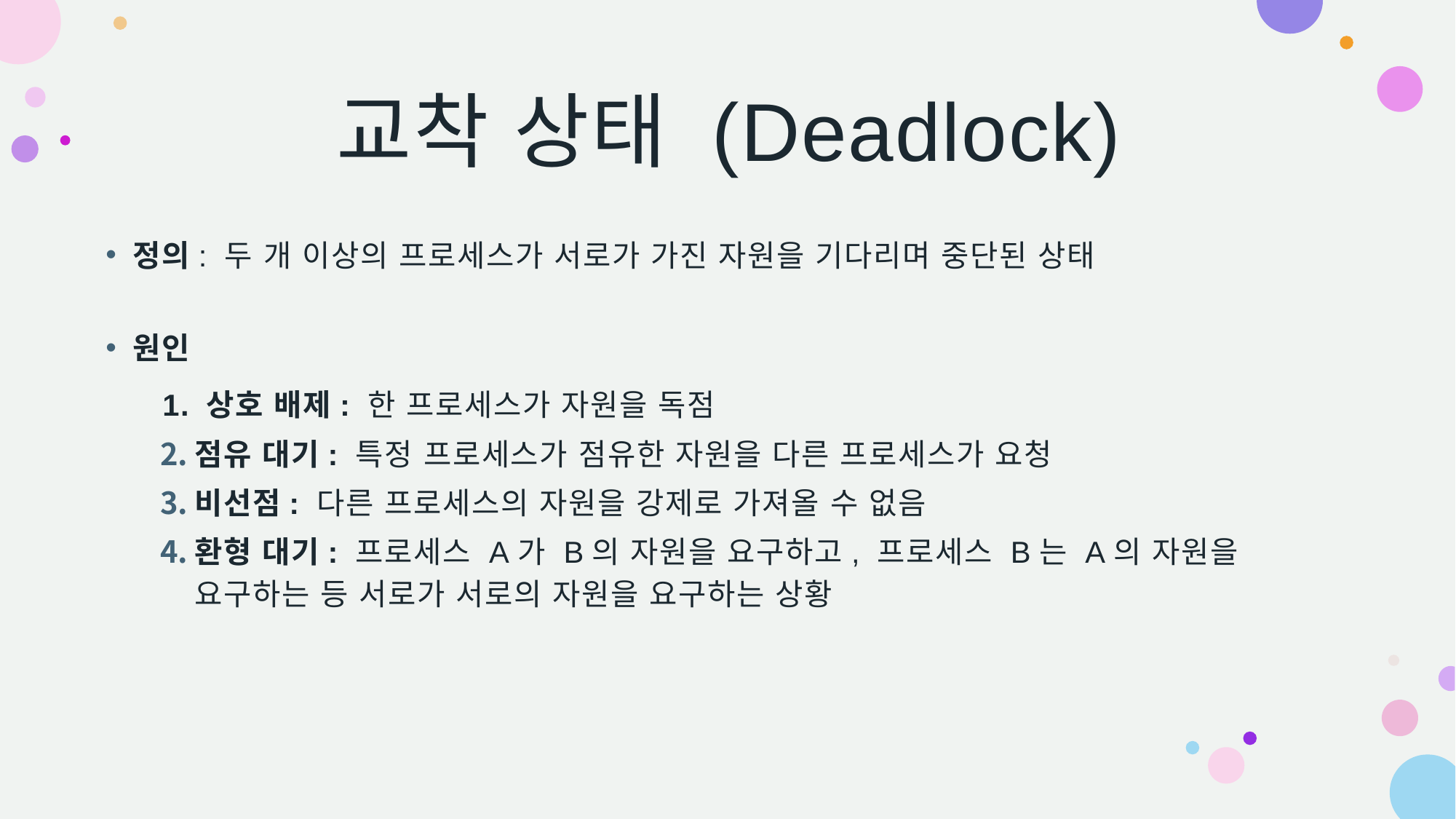

# 교착 상태 (Deadlock)
정의: 두 개 이상의 프로세스가 서로가 가진 자원을 기다리며 중단된 상태
원인
      1. 상호 배제: 한 프로세스가 자원을 독점
점유 대기: 특정 프로세스가 점유한 자원을 다른 프로세스가 요청
비선점: 다른 프로세스의 자원을 강제로 가져올 수 없음
환형 대기: 프로세스 A가 B의 자원을 요구하고, 프로세스 B는 A의 자원을 요구하는 등 서로가 서로의 자원을 요구하는 상황